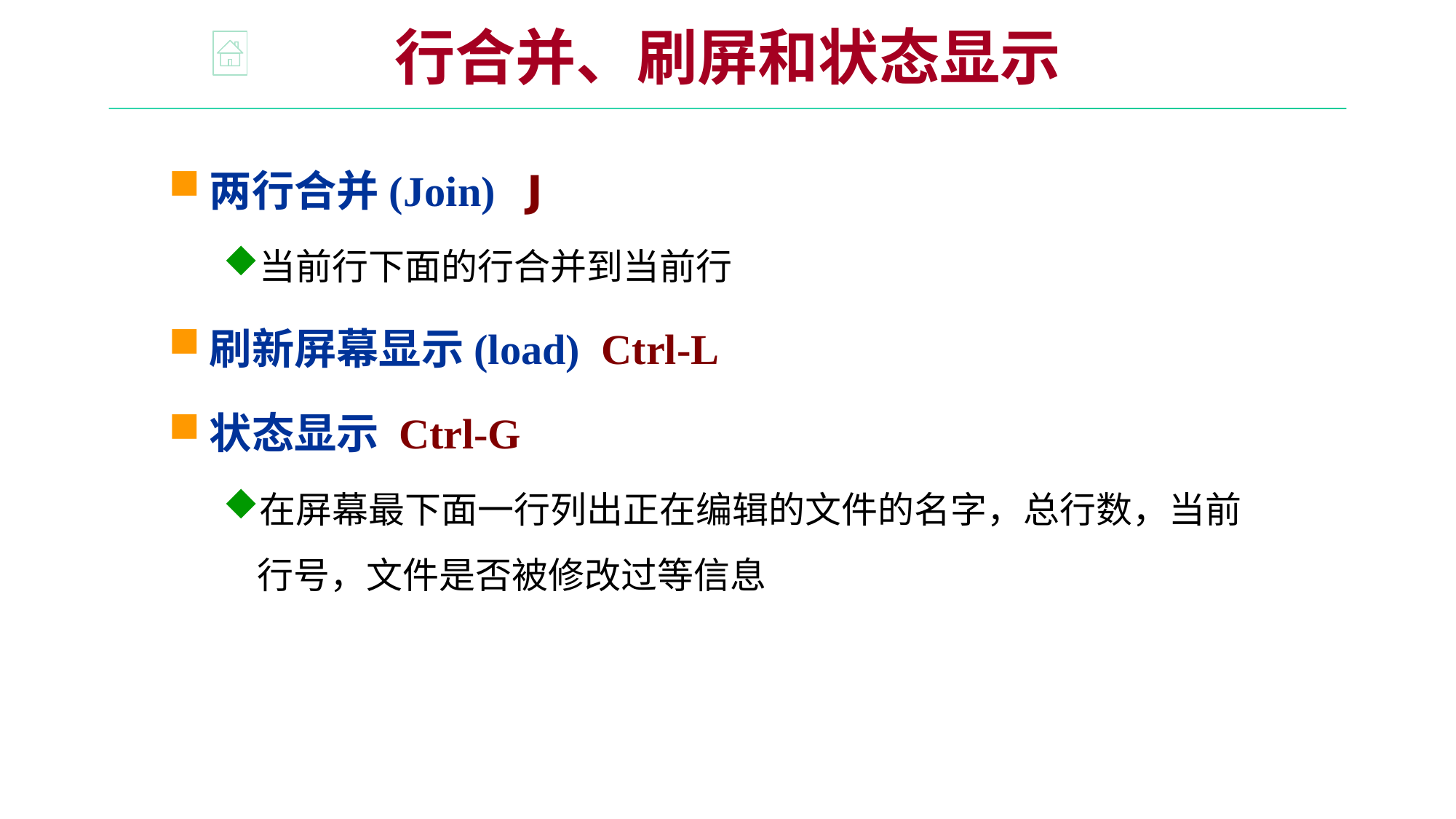

行合并、刷屏和状态显示

两行合并(Join)   J
当前行下面的行合并到当前行
刷新屏幕显示(load)  Ctrl-L
状态显示 Ctrl-G
在屏幕最下面一行列出正在编辑的文件的名字，总行数，当前行号，文件是否被修改过等信息